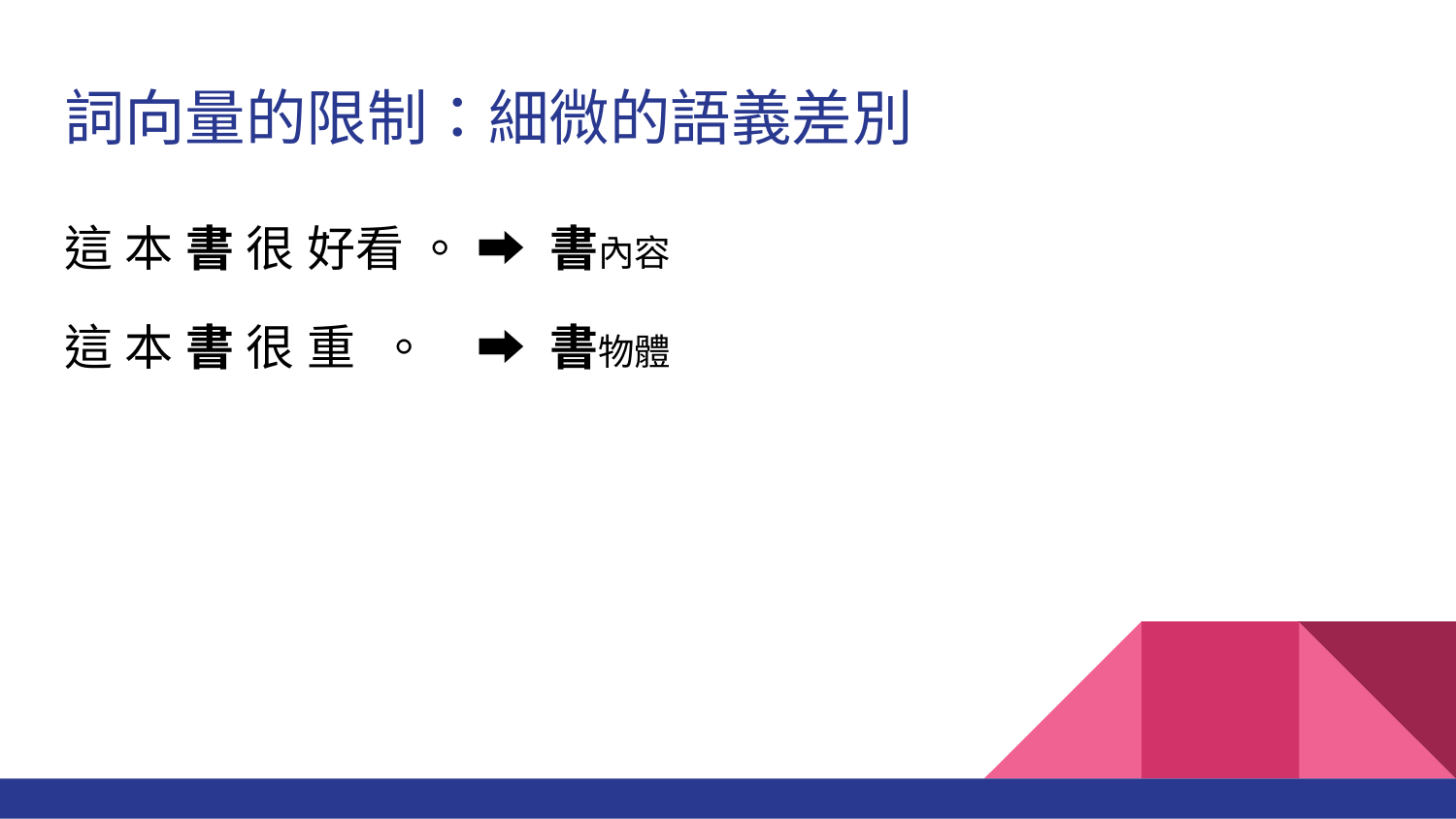

# 詞向量的限制：細微的語義差別
這 本 書 很 好看 。 ➡  書內容
這 本 書 很 重  。    ➡  書物體